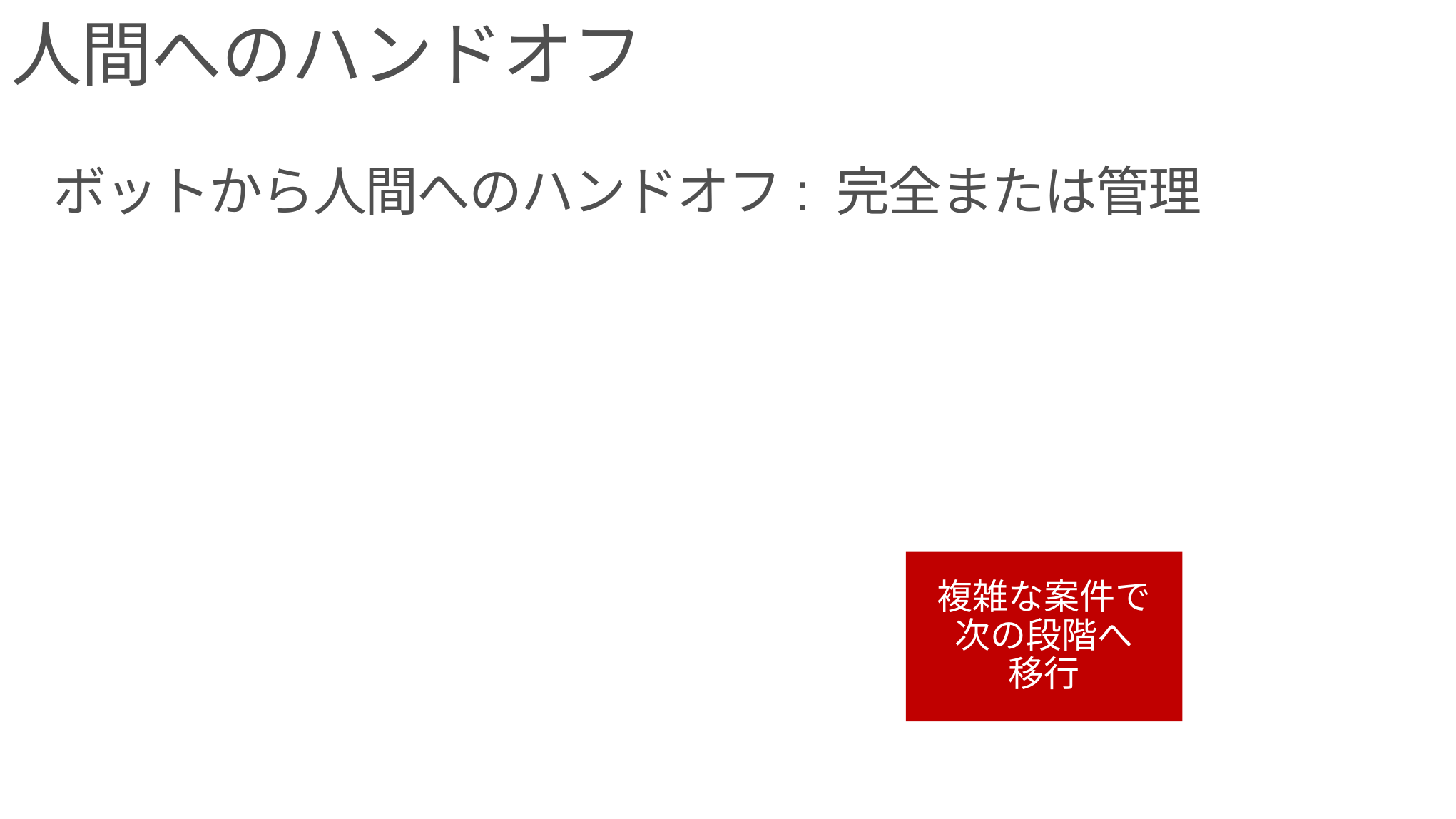

人間へのハンドオフ
ボットから人間へのハンドオフ: 完全または管理
複雑な案件で次の段階へ
移行